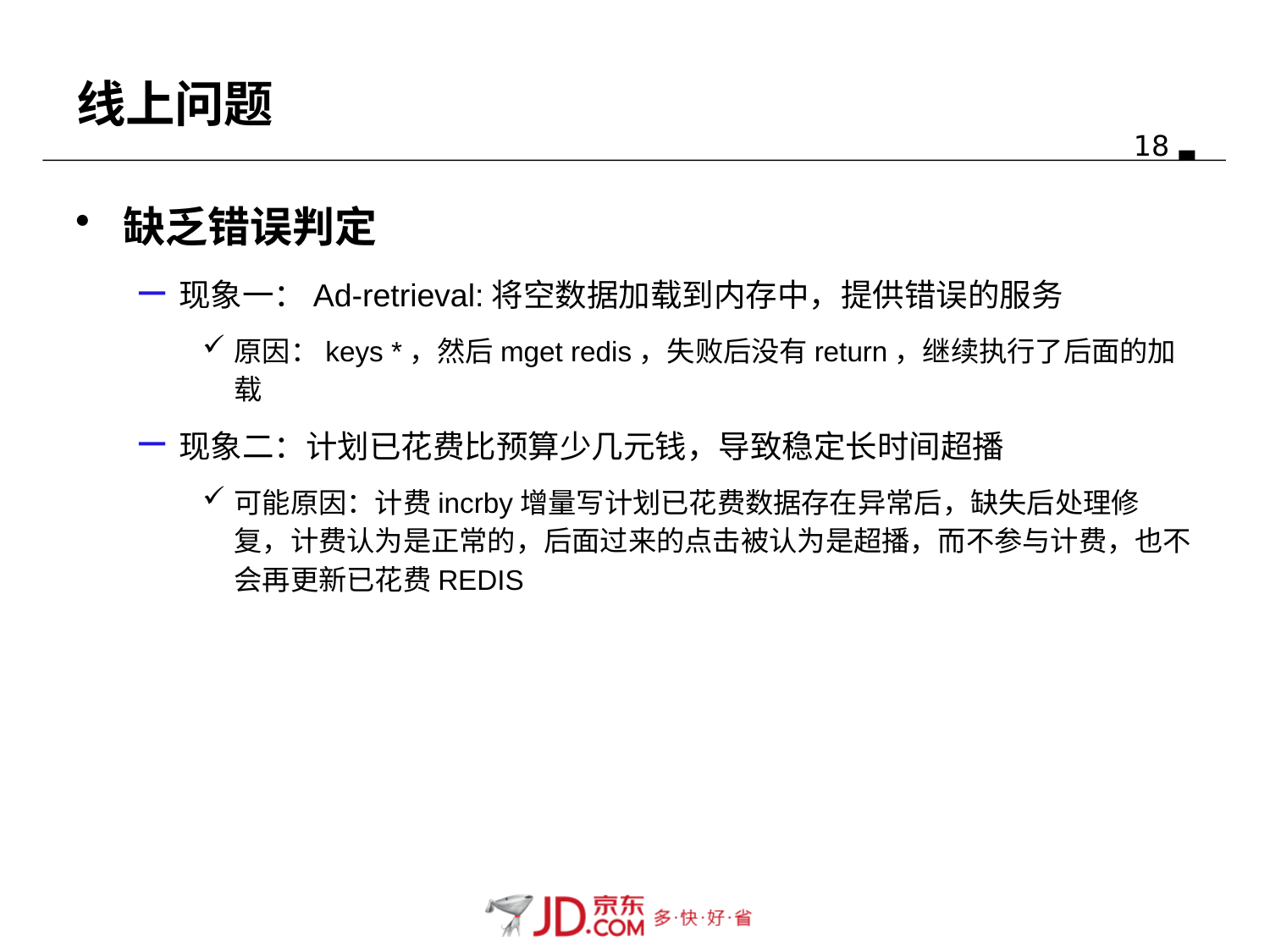

# 线上问题
缺乏错误判定
现象一：Ad-retrieval:将空数据加载到内存中，提供错误的服务
原因：keys *，然后mget redis，失败后没有return，继续执行了后面的加载
现象二：计划已花费比预算少几元钱，导致稳定长时间超播
可能原因：计费incrby增量写计划已花费数据存在异常后，缺失后处理修复，计费认为是正常的，后面过来的点击被认为是超播，而不参与计费，也不会再更新已花费REDIS